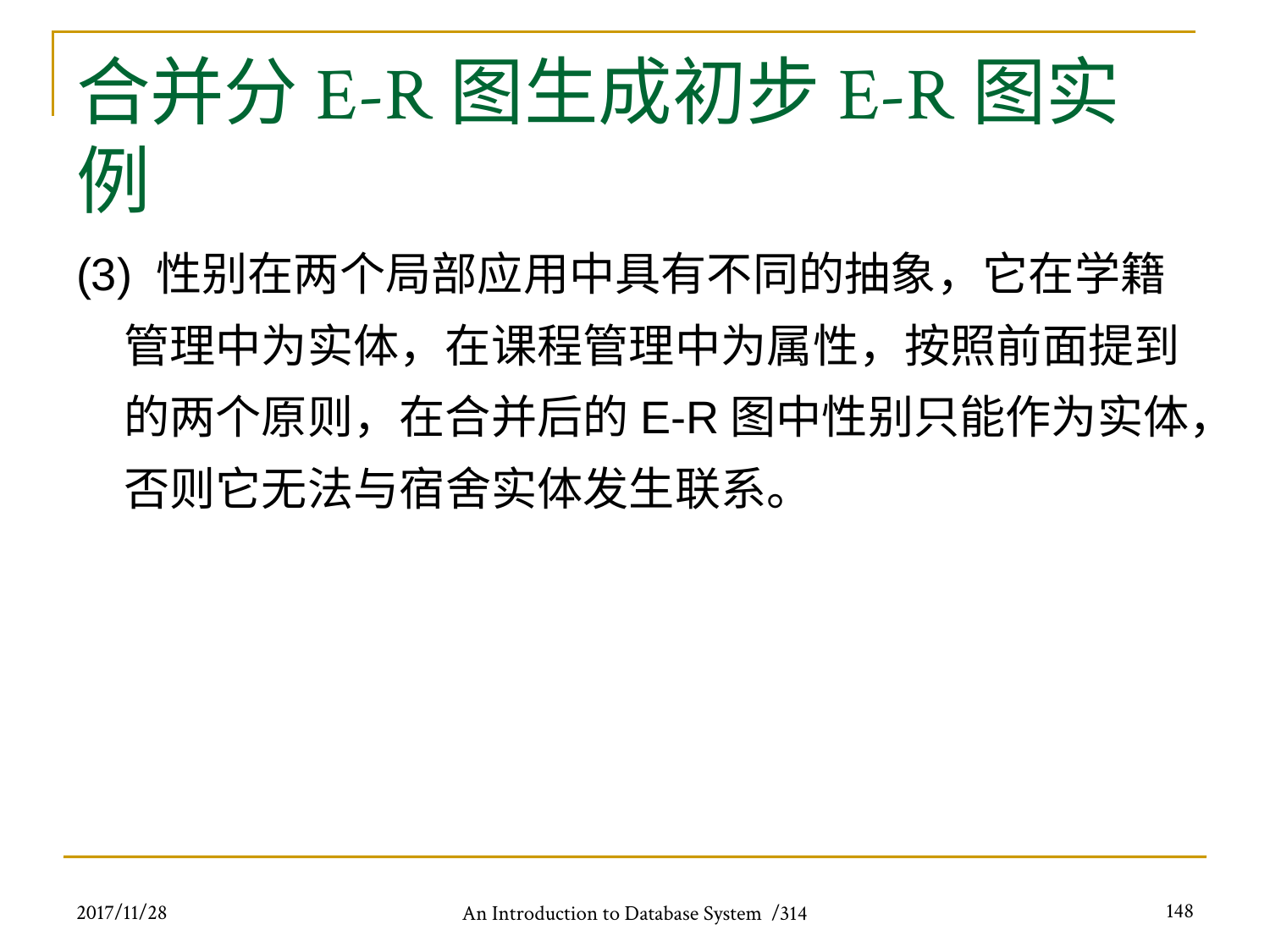

# 合并分E-R图生成初步E-R图实例
(3) 性别在两个局部应用中具有不同的抽象，它在学籍管理中为实体，在课程管理中为属性，按照前面提到的两个原则，在合并后的E-R图中性别只能作为实体，否则它无法与宿舍实体发生联系。
2017/11/28
148
An Introduction to Database System  /314